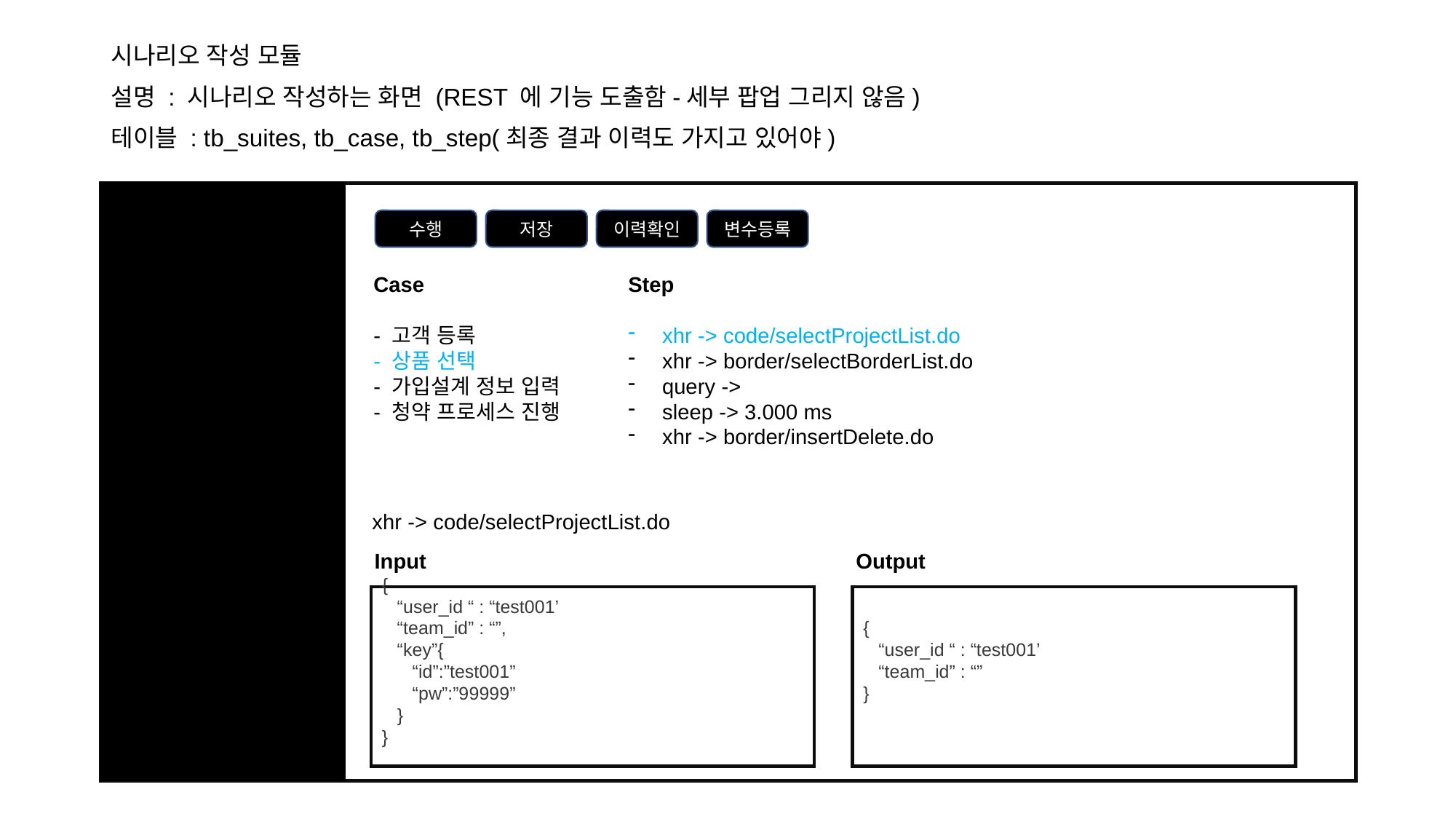

시나리오 작성 모듈
설명 : 시나리오 작성하는 화면 (REST 에 기능 도출함-세부 팝업 그리지 않음)
테이블 : tb_suites, tb_case, tb_step(최종 결과 이력도 가지고 있어야)
xhr -> code/selectProjectList.do

변수등록
저장
이력확인
수행
Step

xhr -> code/selectProjectList.do
xhr -> border/selectBorderList.do
query ->
sleep -> 3.000 ms
xhr -> border/insertDelete.do
Case

- 고객 등록
- 상품 선택
- 가입설계 정보 입력
- 청약 프로세스 진행
 xhr -> code/selectProjectList.do
Output
Input
{
   “user_id “ : “test001’
   “team_id” : “”,
   “key”{
      “id”:”test001”
      “pw”:”99999”
   }
}

{
   “user_id “ : “test001’
   “team_id” : “”
}